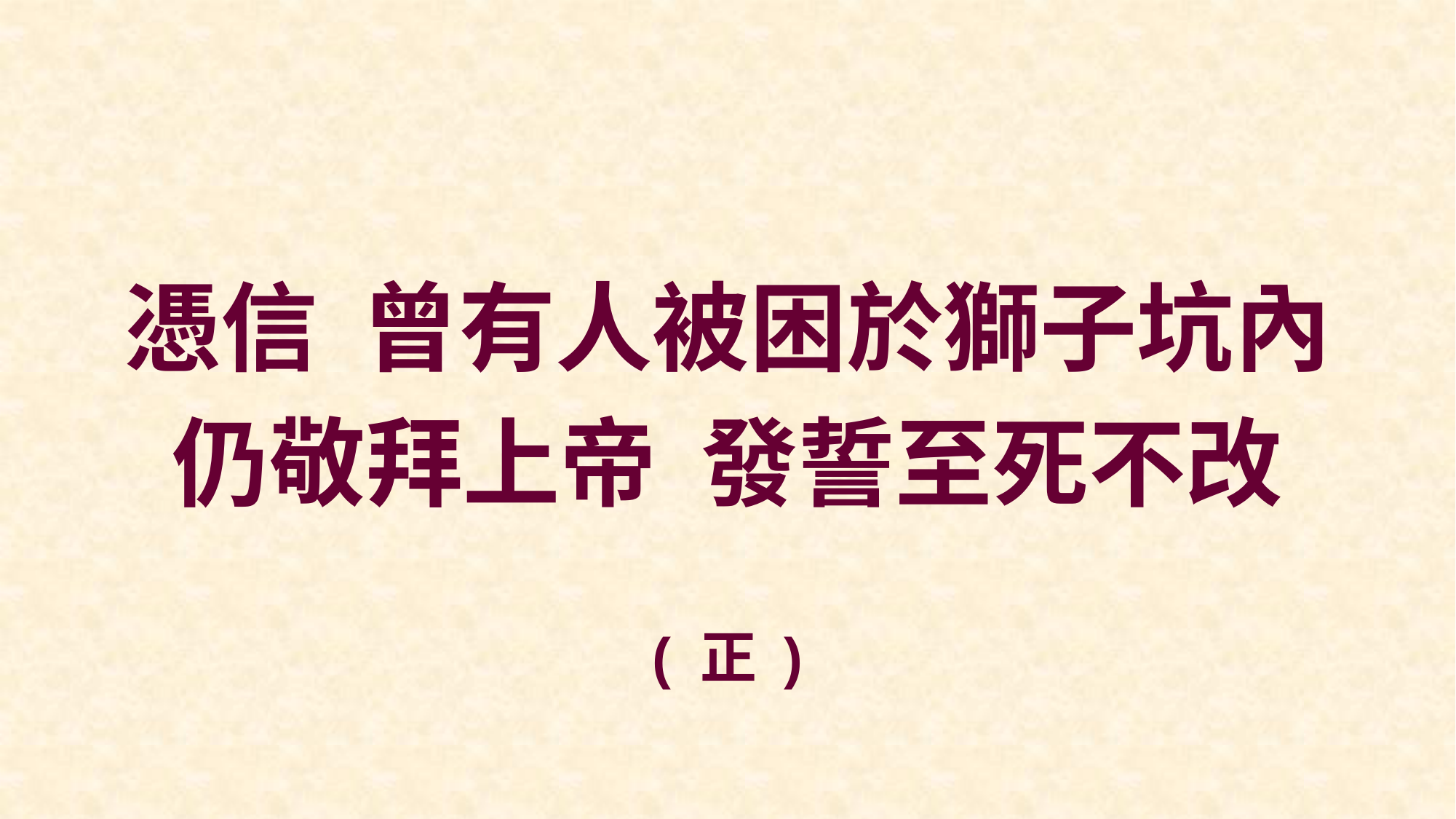

憑信  曾有人被困於獅子坑內
仍敬拜上帝  發誓至死不改
( 正 )